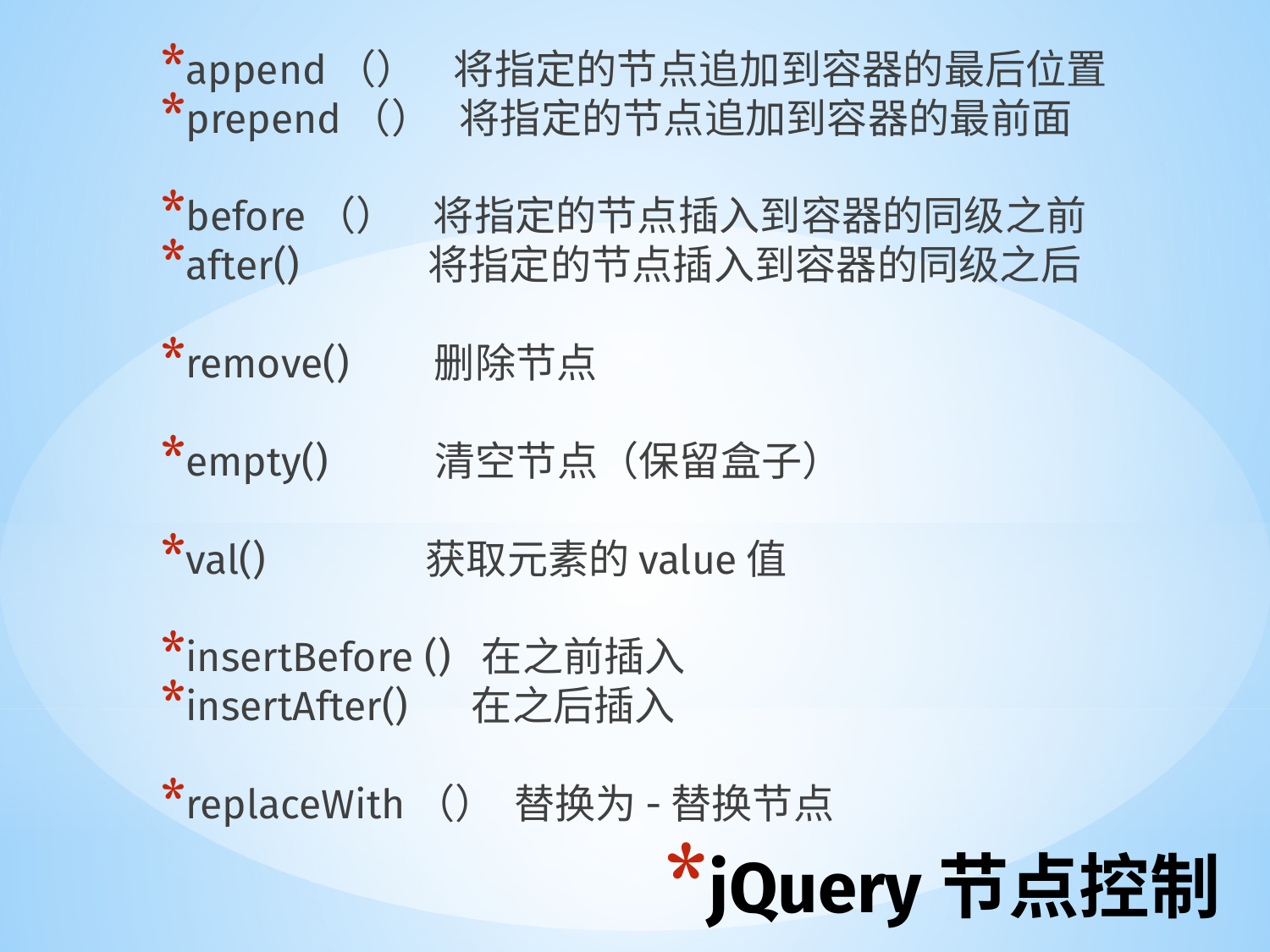

append（）    将指定的节点追加到容器的最后位置
prepend（）   将指定的节点追加到容器的最前面

before（）    将指定的节点插入到容器的同级之前
after()           将指定的节点插入到容器的同级之后

remove()       删除节点

empty()         清空节点（保留盒子）

val()              获取元素的value值

insertBefore ()  在之前插入
insertAfter()     在之后插入

replaceWith（）  替换为-替换节点
# jQuery节点控制